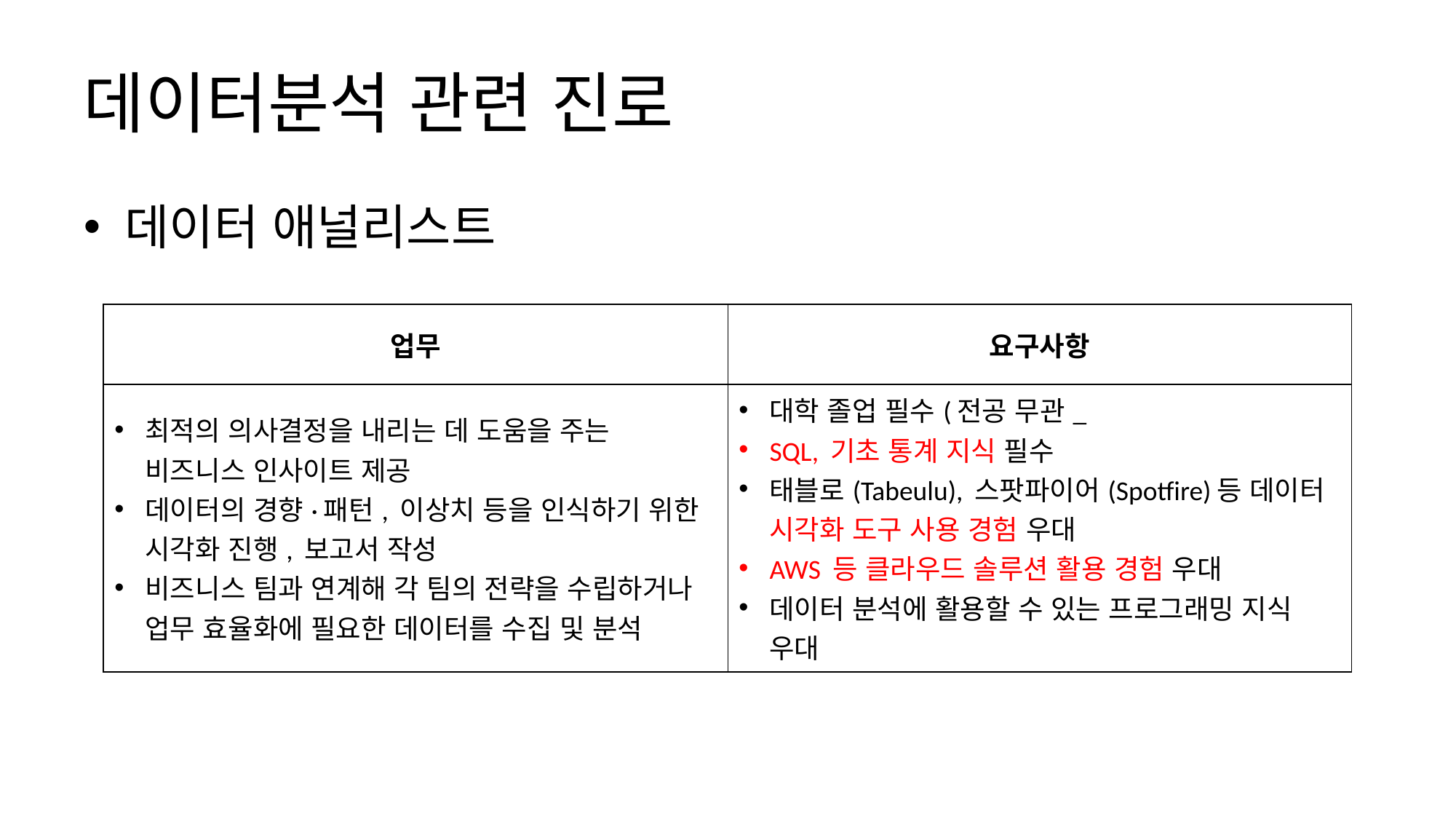

# 데이터분석 관련 진로
데이터 애널리스트

| 업무 | 요구사항 |
| --- | --- |
| 최적의 의사결정을 내리는 데 도움을 주는 비즈니스 인사이트 제공 데이터의 경향·패턴, 이상치 등을 인식하기 위한 시각화 진행, 보고서 작성 비즈니스 팀과 연계해 각 팀의 전략을 수립하거나 업무 효율화에 필요한 데이터를 수집 및 분석 | 대학 졸업 필수(전공 무관\_ SQL, 기초 통계 지식 필수 태블로(Tabeulu), 스팟파이어(Spotfire)등 데이터 시각화 도구 사용 경험 우대 AWS 등 클라우드 솔루션 활용 경험 우대 데이터 분석에 활용할 수 있는 프로그래밍 지식 우대 |